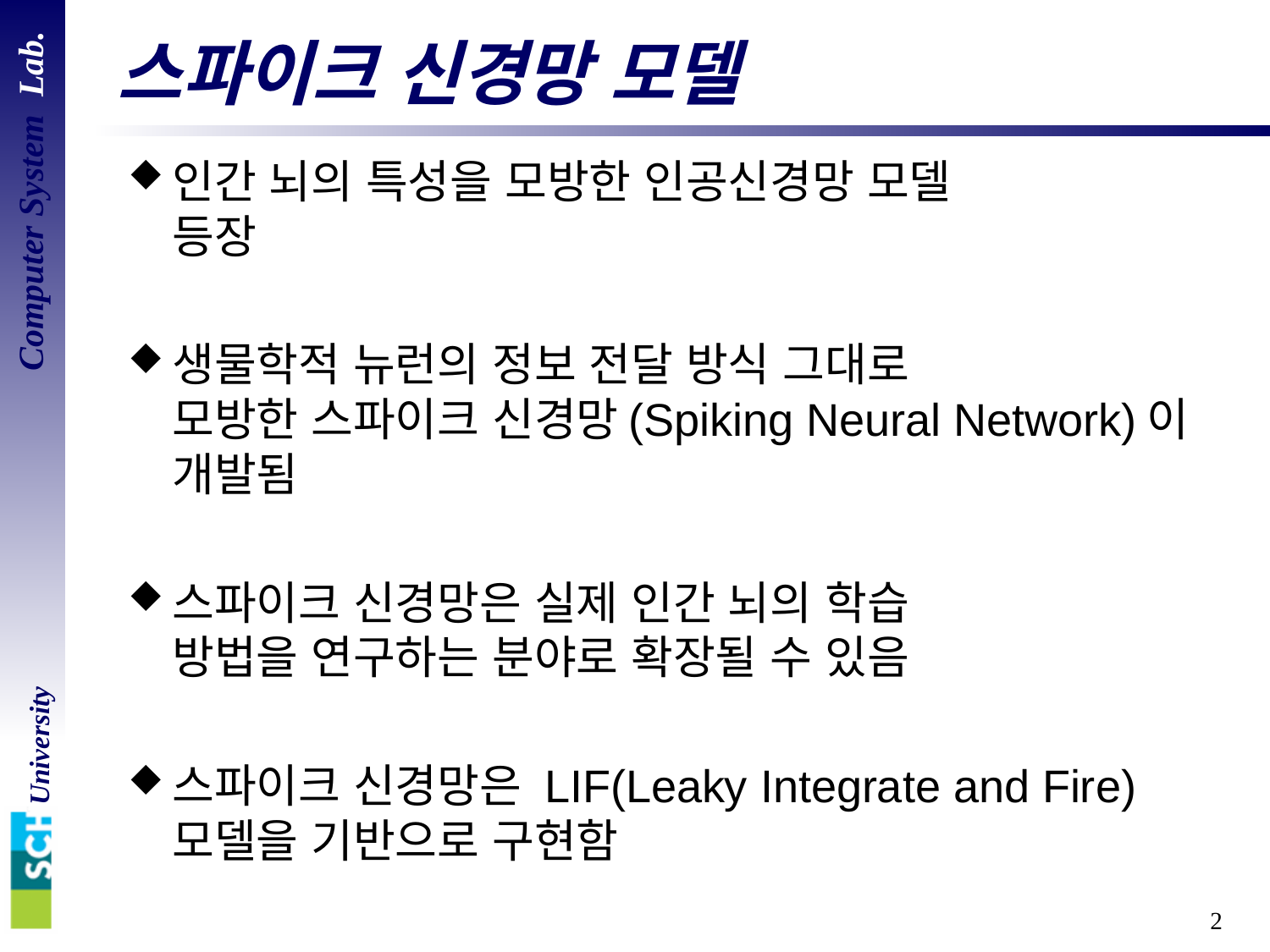

# 스파이크 신경망 모델
인간 뇌의 특성을 모방한 인공신경망 모델
등장

생물학적 뉴런의 정보 전달 방식 그대로
모방한 스파이크 신경망(Spiking Neural Network)이 개발됨

스파이크 신경망은 실제 인간 뇌의 학습
방법을 연구하는 분야로 확장될 수 있음

스파이크 신경망은 LIF(Leaky Integrate and Fire) 모델을 기반으로 구현함